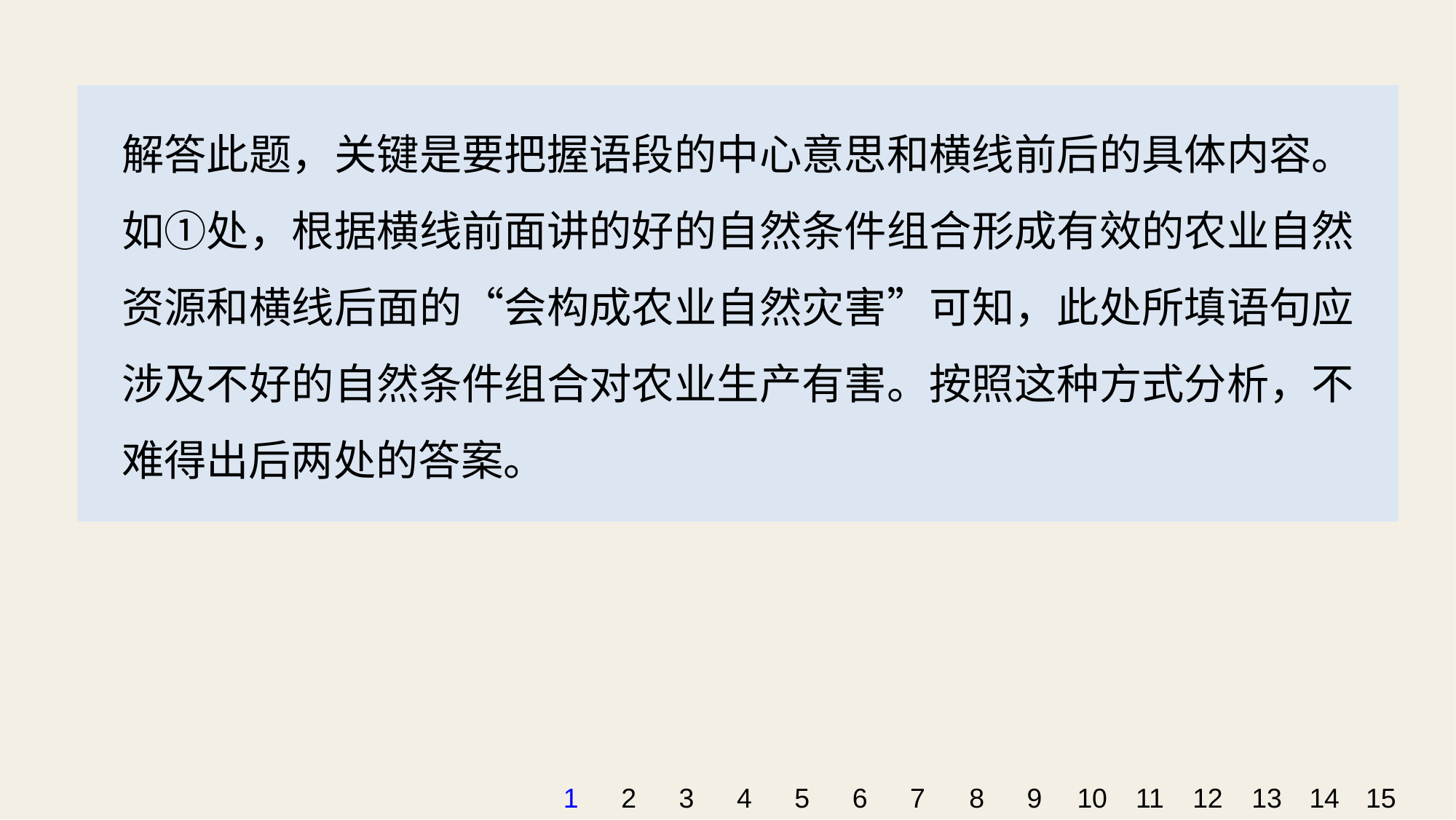

解答此题，关键是要把握语段的中心意思和横线前后的具体内容。如①处，根据横线前面讲的好的自然条件组合形成有效的农业自然资源和横线后面的“会构成农业自然灾害”可知，此处所填语句应涉及不好的自然条件组合对农业生产有害。按照这种方式分析，不难得出后两处的答案。
1
2
3
4
5
6
7
8
9
10
11
12
13
14
15